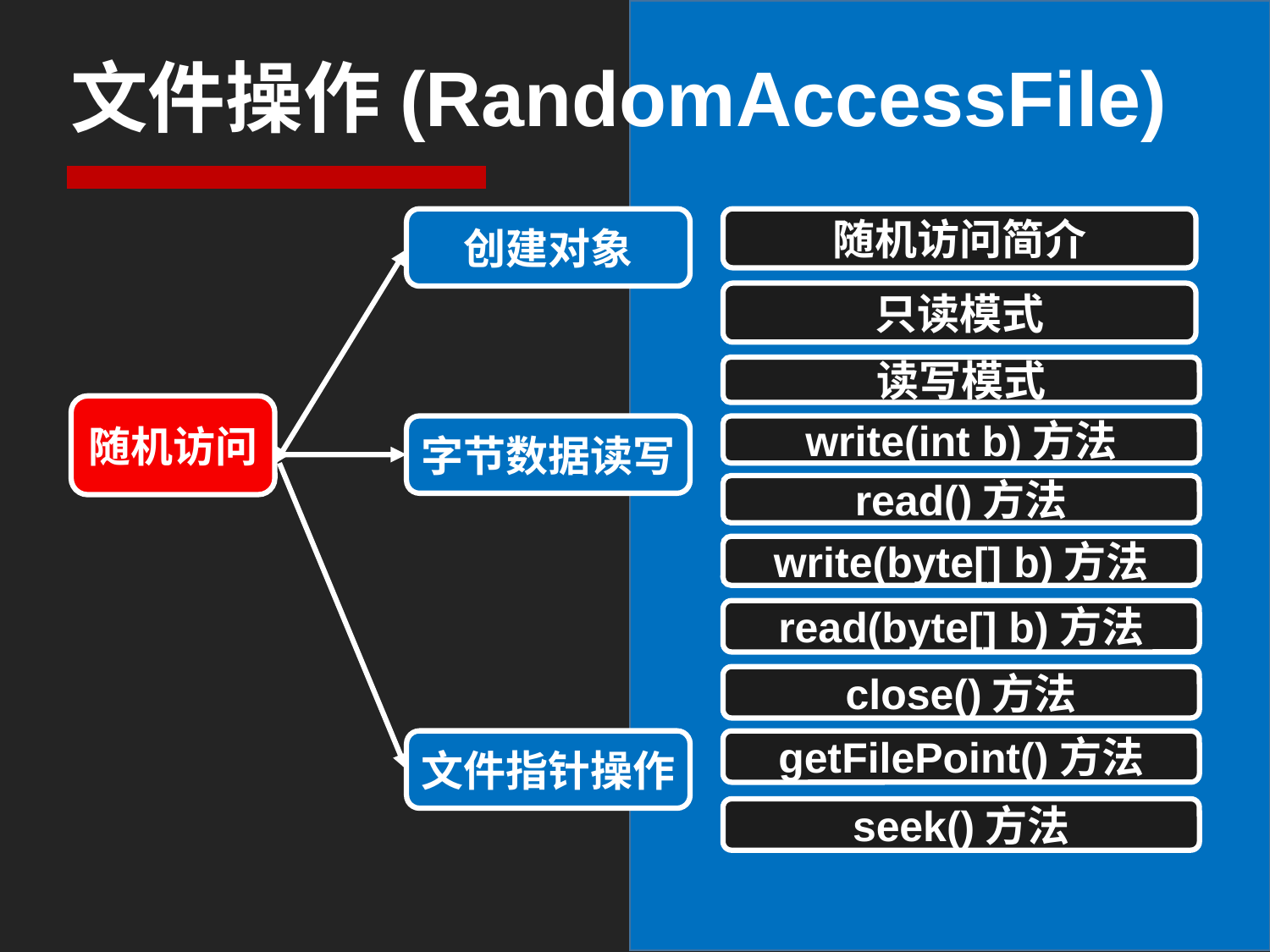

# 文件操作(RandomAccessFile)

创建对象
随机访问简介
只读模式
读写模式
随机访问
字节数据读写
write(int b)方法
read()方法
write(byte[] b)方法
read(byte[] b)方法
close()方法
文件指针操作
getFilePoint()方法
seek()方法